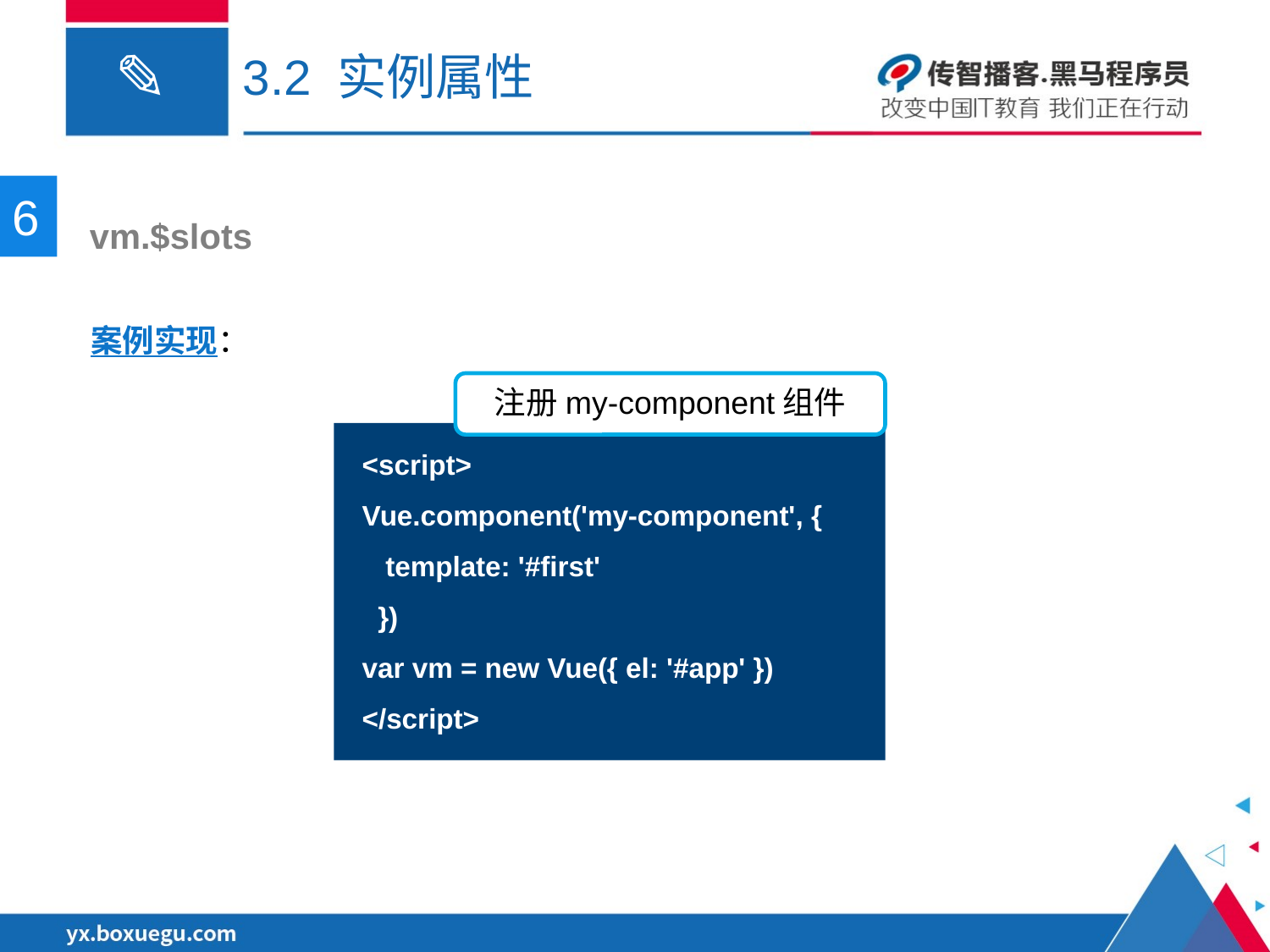

# 3.2 实例属性

6
  vm.$slots
案例实现：
注册my-component组件

<script>
Vue.component('my-component', {
   template: '#first'
  })
var vm = new Vue({ el: '#app' })
</script>